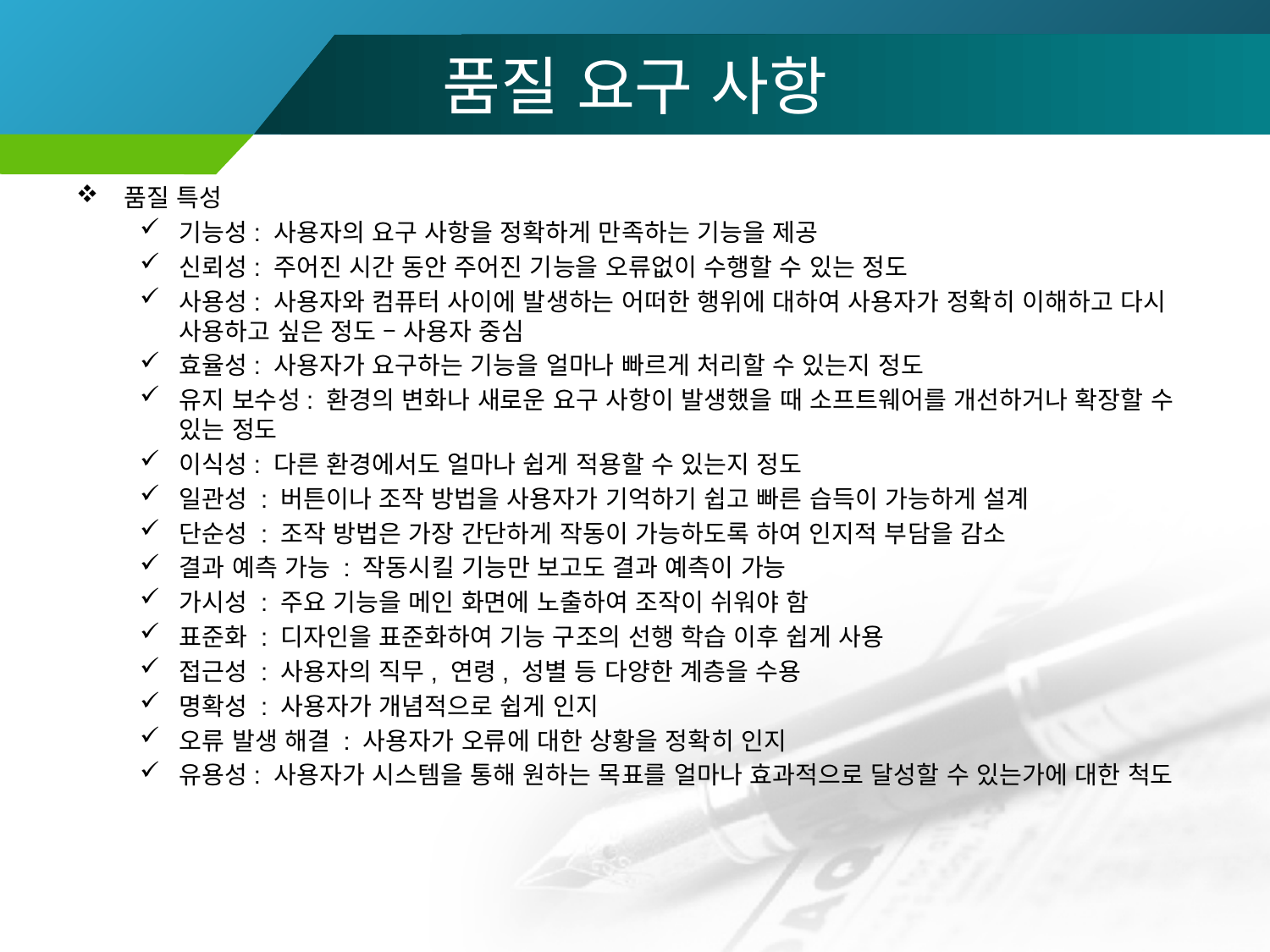

# 품질 요구 사항
품질 특성
기능성: 사용자의 요구 사항을 정확하게 만족하는 기능을 제공
신뢰성: 주어진 시간 동안 주어진 기능을 오류없이 수행할 수 있는 정도
사용성: 사용자와 컴퓨터 사이에 발생하는 어떠한 행위에 대하여 사용자가 정확히 이해하고 다시 사용하고 싶은 정도 – 사용자 중심
효율성: 사용자가 요구하는 기능을 얼마나 빠르게 처리할 수 있는지 정도
유지 보수성: 환경의 변화나 새로운 요구 사항이 발생했을 때 소프트웨어를 개선하거나 확장할 수 있는 정도
이식성: 다른 환경에서도 얼마나 쉽게 적용할 수 있는지 정도
일관성 : 버튼이나 조작 방법을 사용자가 기억하기 쉽고 빠른 습득이 가능하게 설계
단순성 : 조작 방법은 가장 간단하게 작동이 가능하도록 하여 인지적 부담을 감소
결과 예측 가능 : 작동시킬 기능만 보고도 결과 예측이 가능
가시성 : 주요 기능을 메인 화면에 노출하여 조작이 쉬워야 함
표준화 : 디자인을 표준화하여 기능 구조의 선행 학습 이후 쉽게 사용
접근성 : 사용자의 직무, 연령, 성별 등 다양한 계층을 수용
명확성 : 사용자가 개념적으로 쉽게 인지
오류 발생 해결 : 사용자가 오류에 대한 상황을 정확히 인지
유용성: 사용자가 시스템을 통해 원하는 목표를 얼마나 효과적으로 달성할 수 있는가에 대한 척도